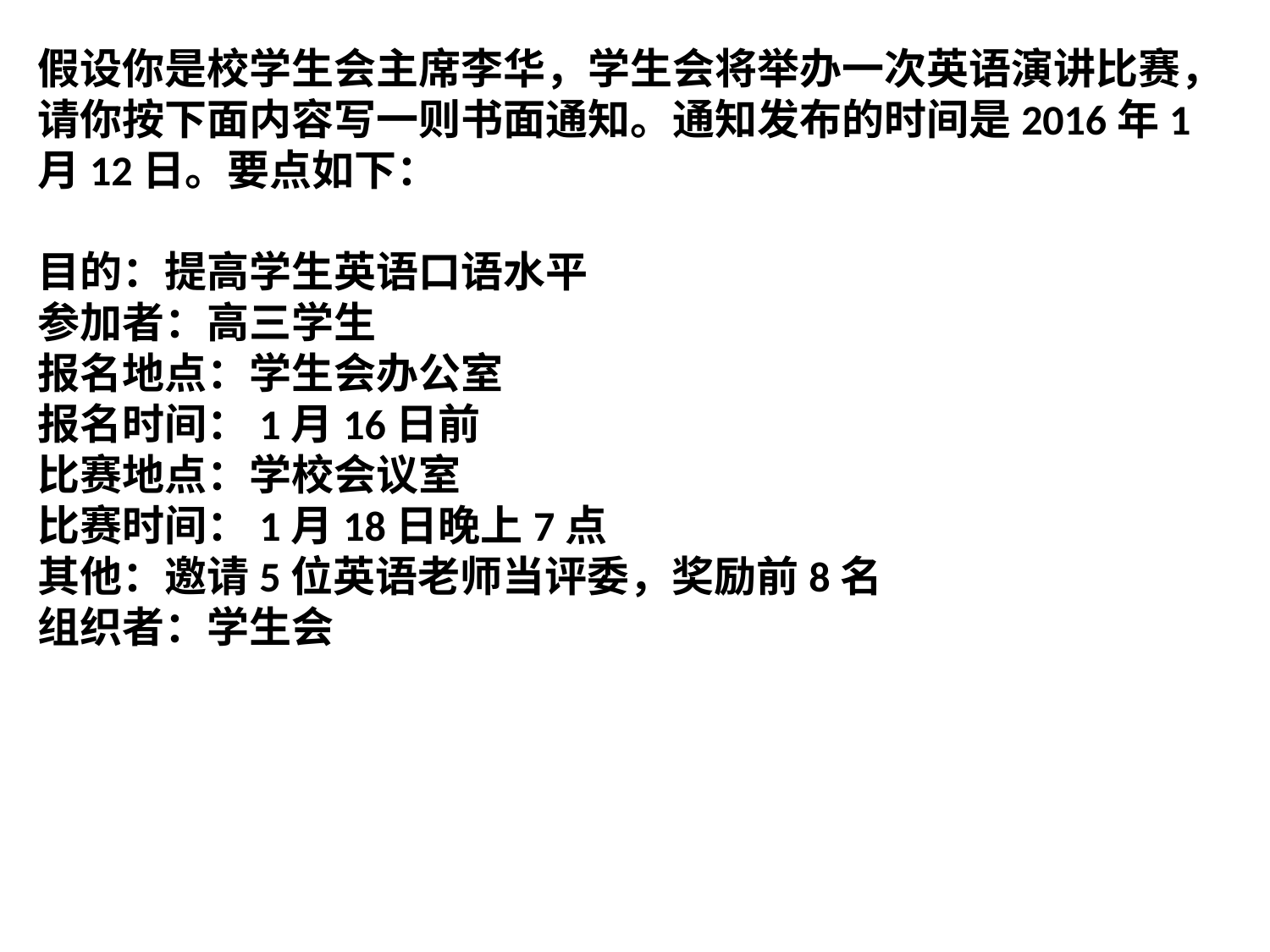

假设你是校学生会主席李华，学生会将举办一次英语演讲比赛，请你按下面内容写一则书面通知。通知发布的时间是2016年1月12日。要点如下：

目的：提高学生英语口语水平
参加者：高三学生
报名地点：学生会办公室
报名时间：1月16日前
比赛地点：学校会议室
比赛时间：1月18日晚上7点
其他：邀请5位英语老师当评委，奖励前8名
组织者：学生会